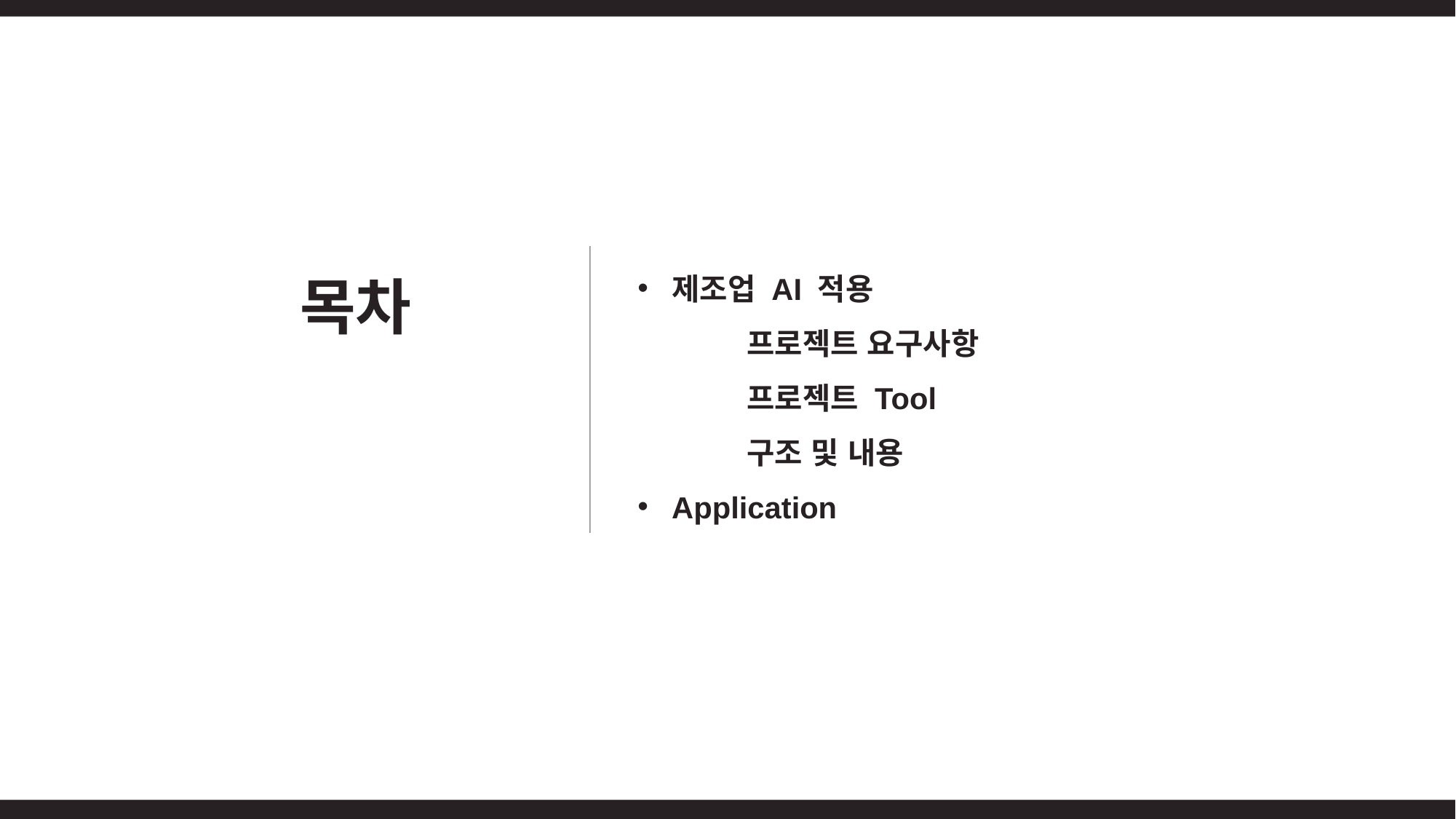

제조업 AI 적용
 	프로젝트 요구사항
	프로젝트 Tool
	구조 및 내용
Application
목차